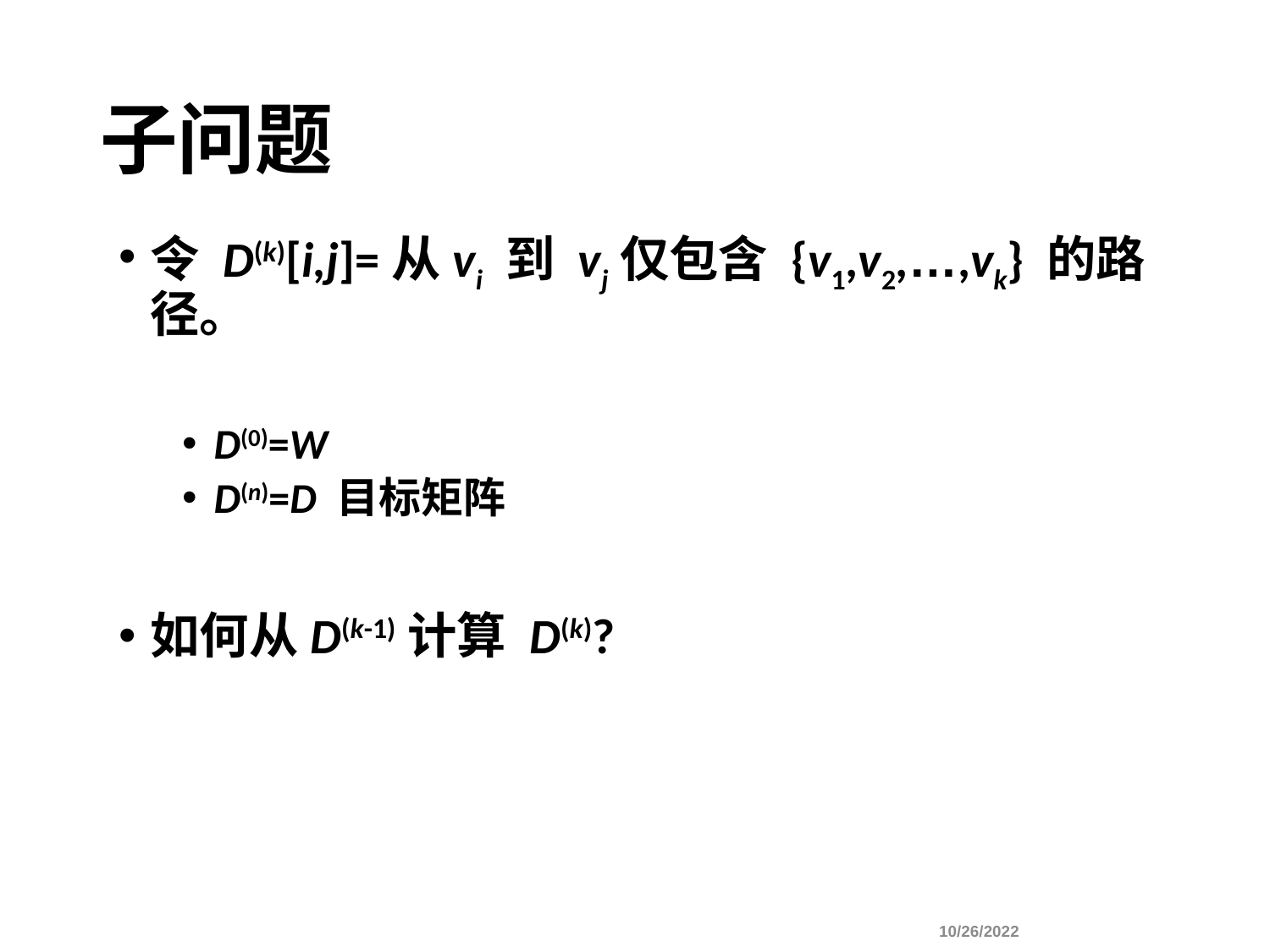

# 子问题
令 D(k)[i,j]=从vi 到 vj仅包含 {v1,v2,…,vk} 的路径。

D(0)=W
D(n)=D 目标矩阵

如何从D(k-1)计算 D(k)?

		 				            10/26/2022